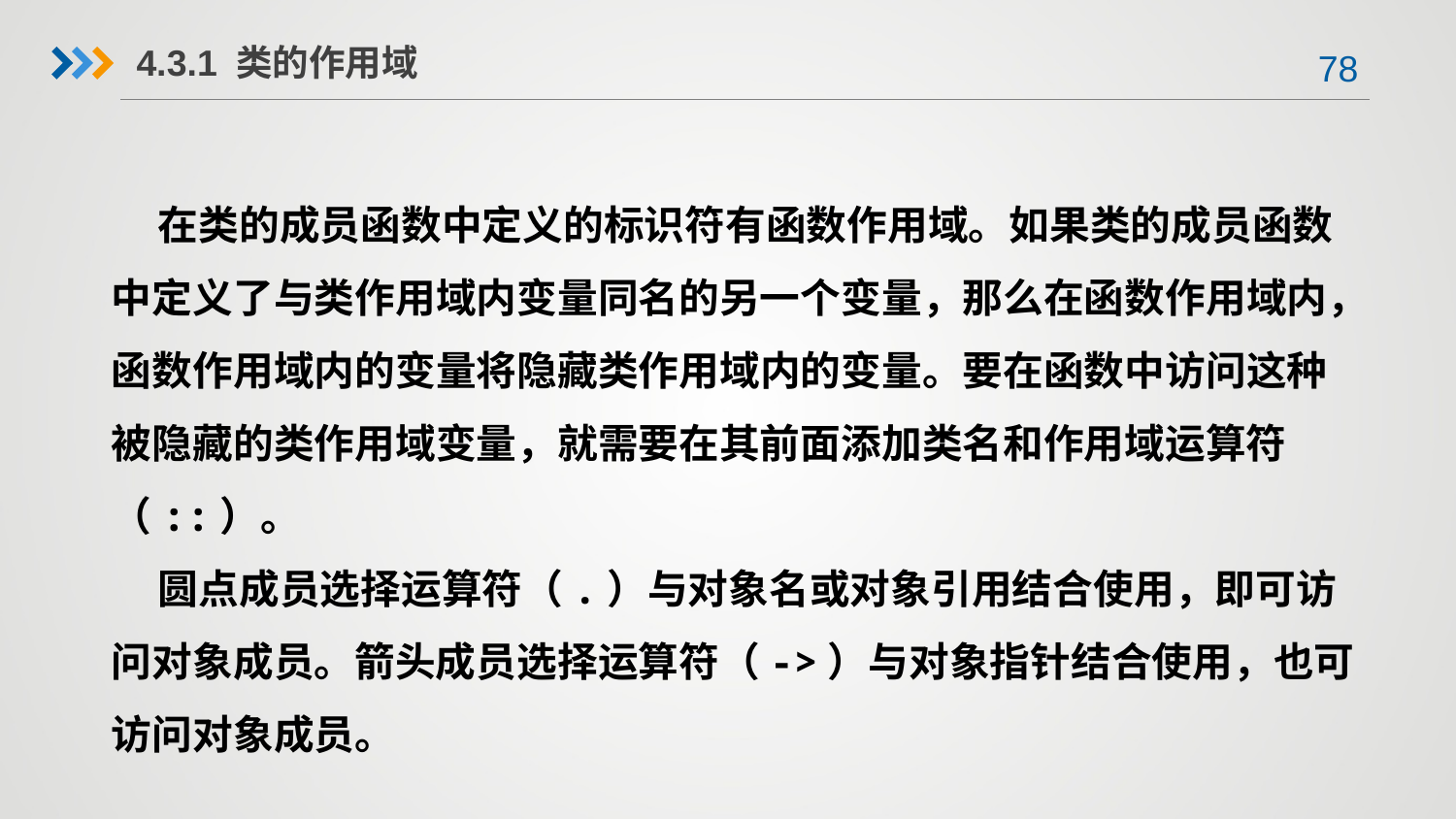

4.3.1 类的作用域
    在类的成员函数中定义的标识符有函数作用域。如果类的成员函数中定义了与类作用域内变量同名的另一个变量，那么在函数作用域内，函数作用域内的变量将隐藏类作用域内的变量。要在函数中访问这种被隐藏的类作用域变量，就需要在其前面添加类名和作用域运算符（::）。
    圆点成员选择运算符（.）与对象名或对象引用结合使用，即可访问对象成员。箭头成员选择运算符（->）与对象指针结合使用，也可访问对象成员。